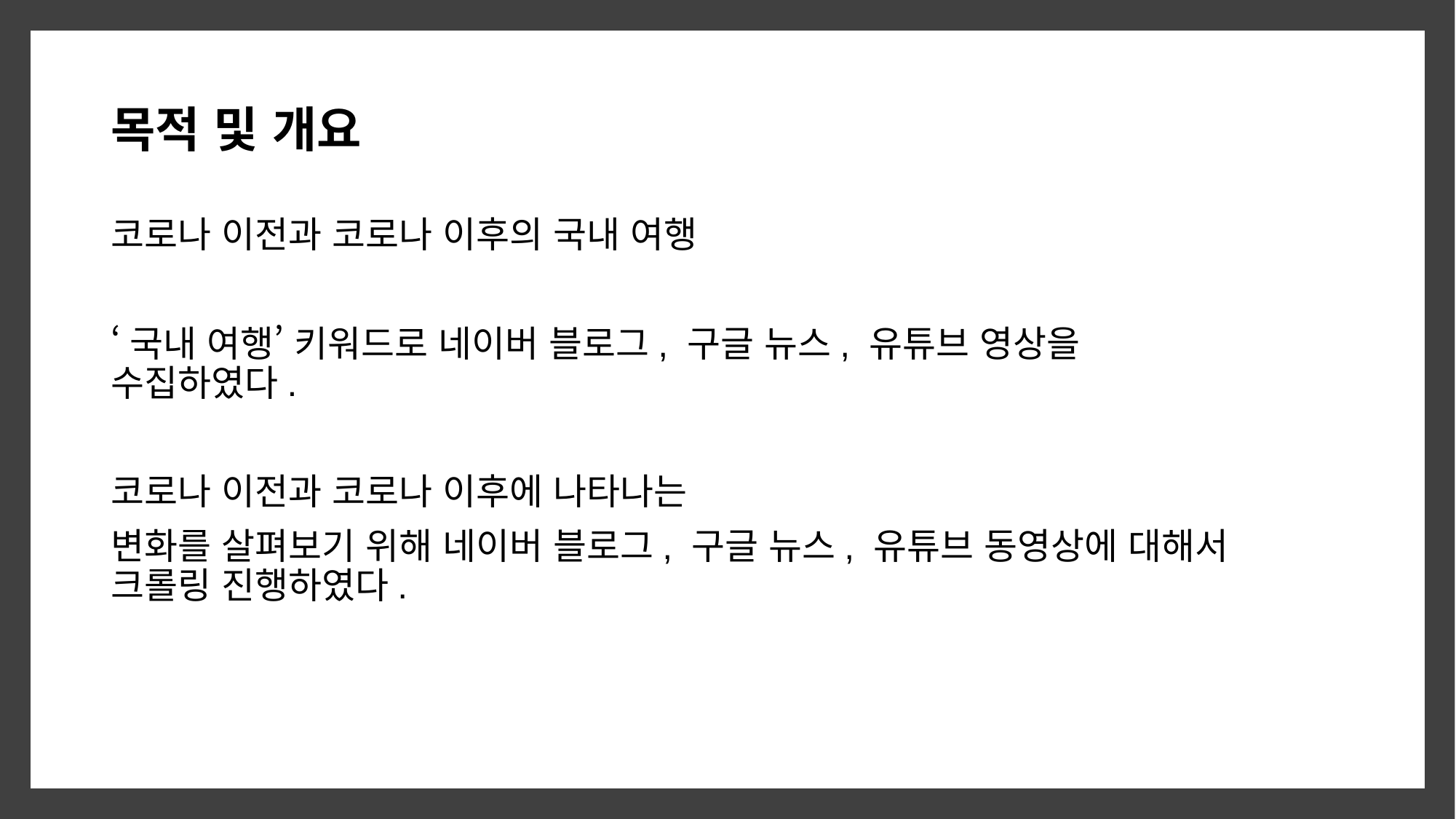

# 목적 및 개요
코로나 이전과 코로나 이후의 국내 여행

‘국내 여행’ 키워드로 네이버 블로그, 구글 뉴스, 유튜브 영상을 수집하였다.

코로나 이전과 코로나 이후에 나타나는
변화를 살펴보기 위해 네이버 블로그, 구글 뉴스, 유튜브 동영상에 대해서 크롤링 진행하였다.